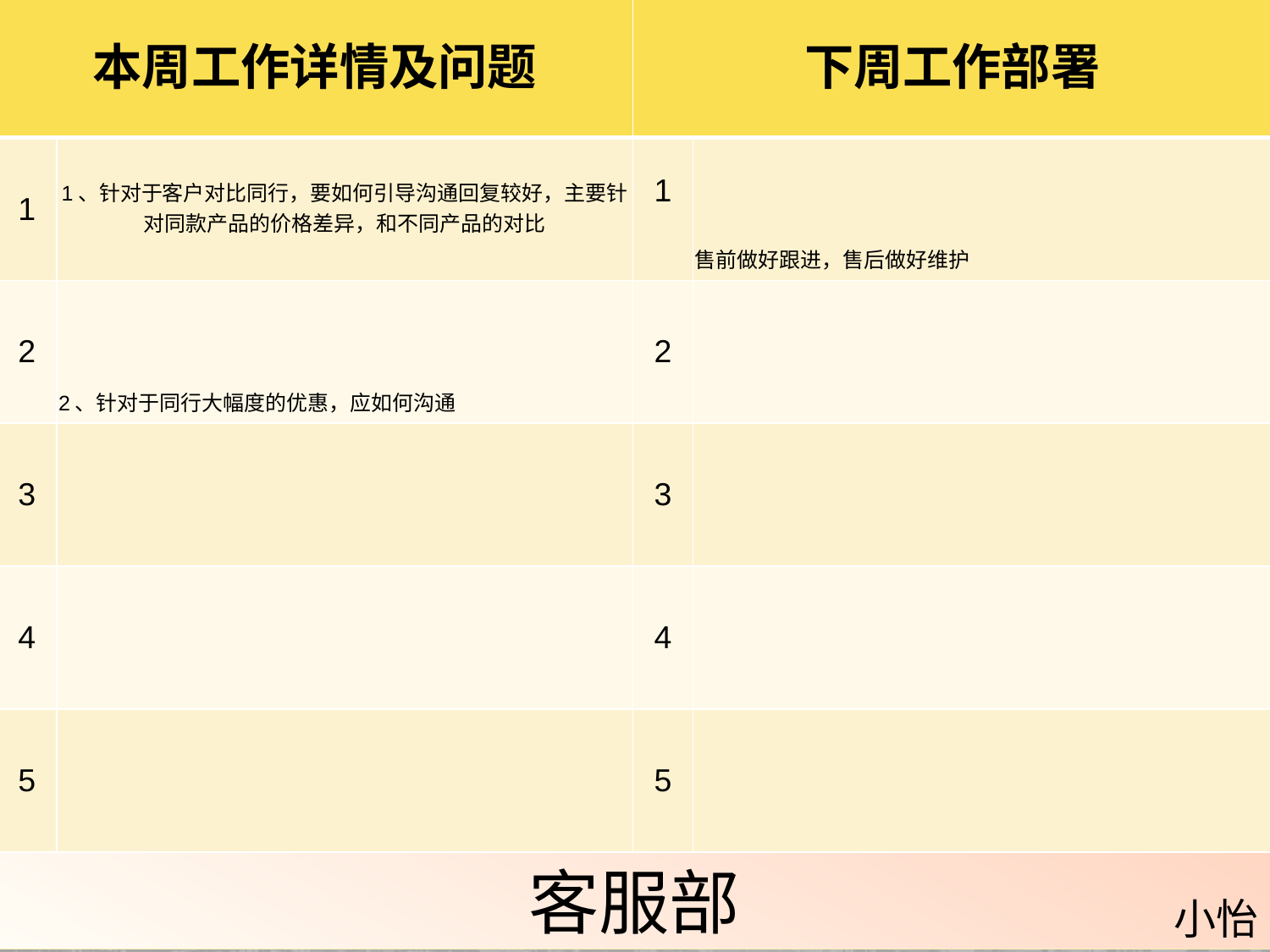

| 本周工作详情及问题 |  | 下周工作部署 |  |
| --- | --- | --- | --- |
| 1 | 1、针对于客户对比同行，要如何引导沟通回复较好，主要针对同款产品的价格差异，和不同产品的对比 | 1 | 售前做好跟进，售后做好维护 |
| 2 | 2、针对于同行大幅度的优惠，应如何沟通 | 2 |  |
| 3 |  | 3 |  |
| 4 |  | 4 |  |
| 5 |  | 5 |  |
客服部
小怡